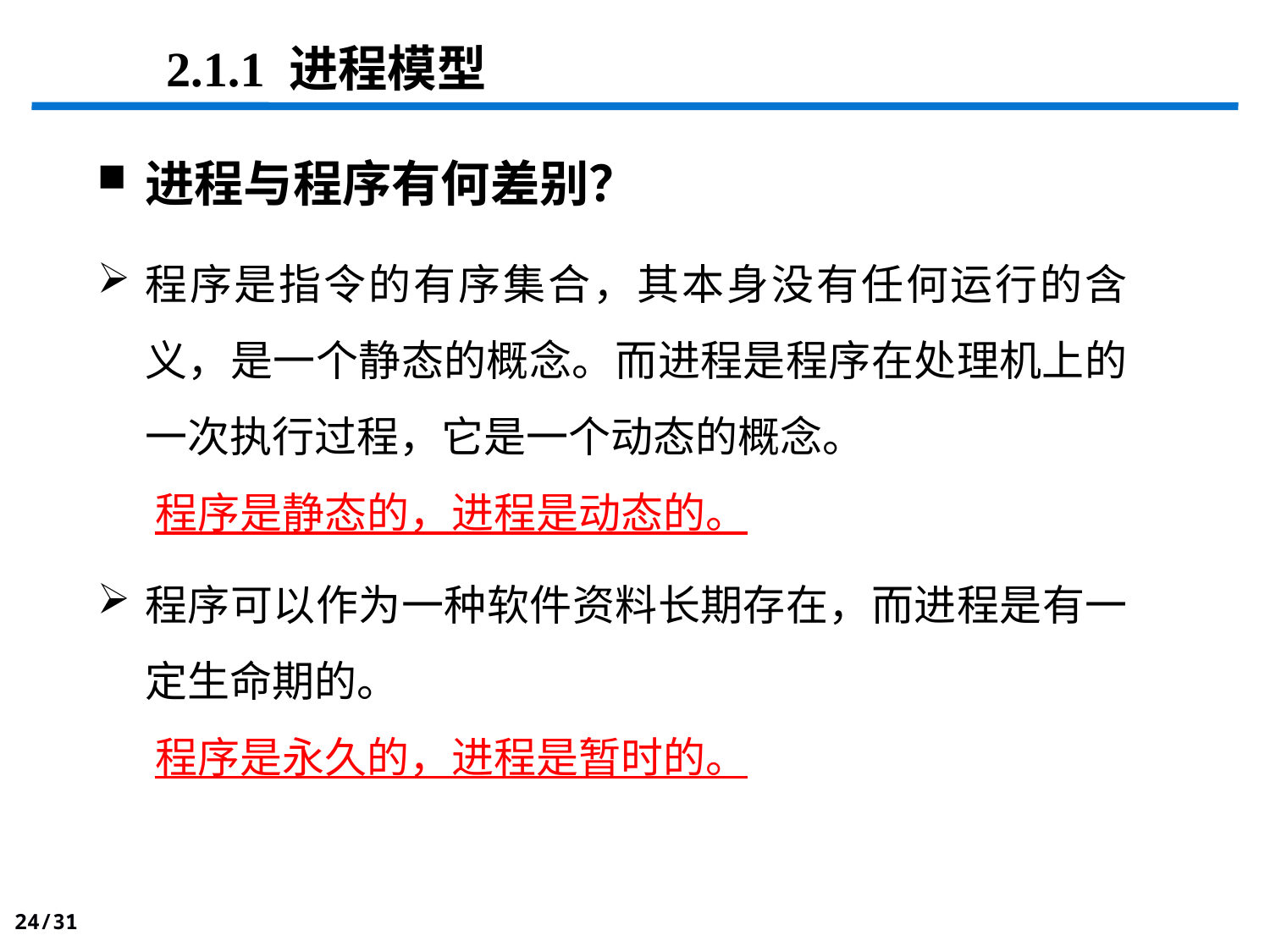

2.1.1 进程模型
进程与程序有何差别？
程序是指令的有序集合，其本身没有任何运行的含义，是一个静态的概念。而进程是程序在处理机上的一次执行过程，它是一个动态的概念。
     程序是静态的，进程是动态的。
程序可以作为一种软件资料长期存在，而进程是有一定生命期的。
     程序是永久的，进程是暂时的。